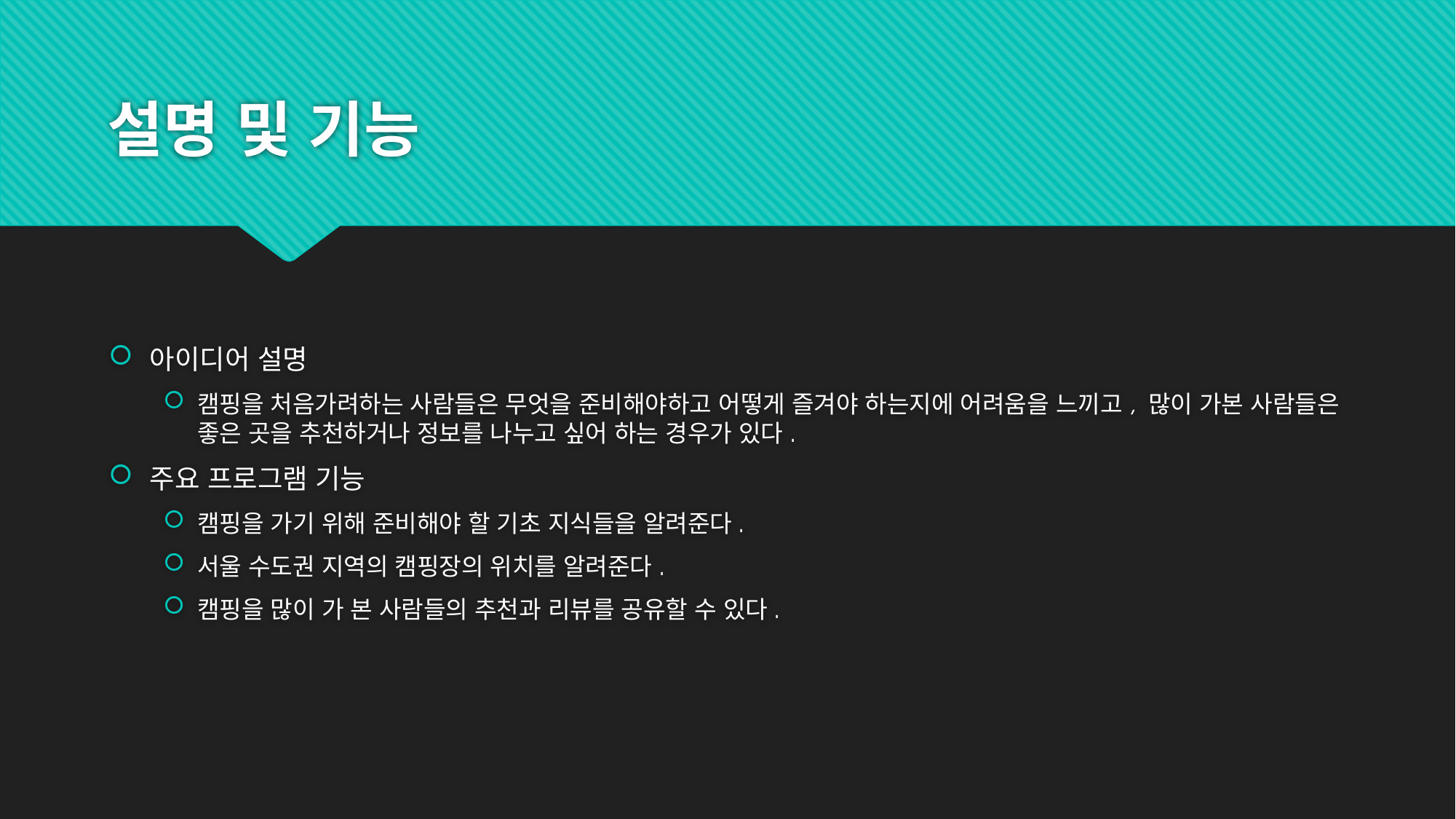

# 설명 및 기능
아이디어 설명
캠핑을 처음가려하는 사람들은 무엇을 준비해야하고 어떻게 즐겨야 하는지에 어려움을 느끼고, 많이 가본 사람들은 좋은 곳을 추천하거나 정보를 나누고 싶어 하는 경우가 있다.
주요 프로그램 기능
캠핑을 가기 위해 준비해야 할 기초 지식들을 알려준다.
서울 수도권 지역의 캠핑장의 위치를 알려준다.
캠핑을 많이 가 본 사람들의 추천과 리뷰를 공유할 수 있다.